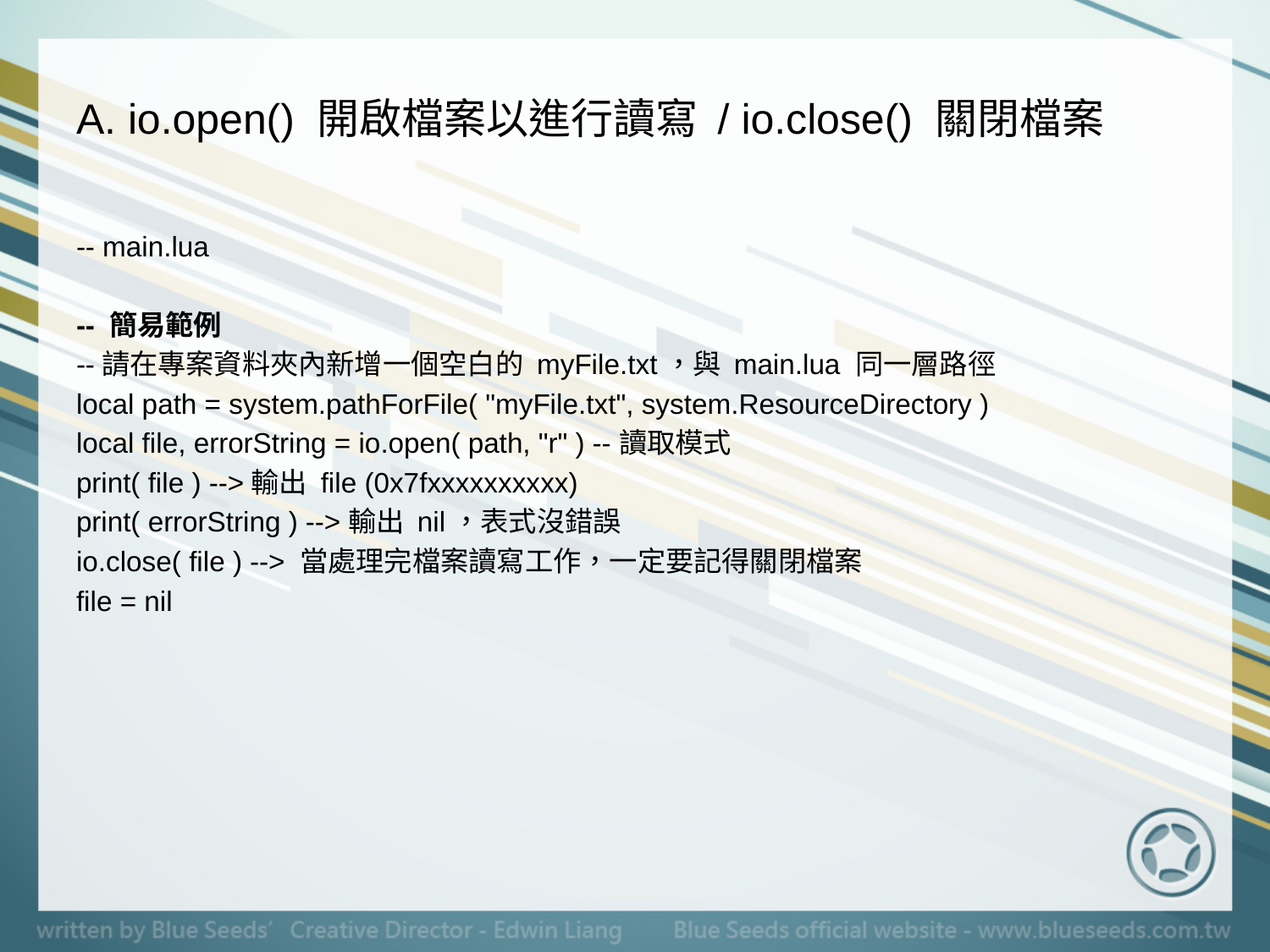

# A. io.open() 開啟檔案以進行讀寫 / io.close() 關閉檔案
-- main.lua

-- 簡易範例
--請在專案資料夾內新增一個空白的 myFile.txt，與 main.lua 同一層路徑
local path = system.pathForFile( "myFile.txt", system.ResourceDirectory )
local file, errorString = io.open( path, "r" ) --讀取模式
print( file ) -->輸出 file (0x7fxxxxxxxxxx)
print( errorString ) -->輸出 nil，表式沒錯誤
io.close( file ) --> 當處理完檔案讀寫工作，一定要記得關閉檔案
file = nil